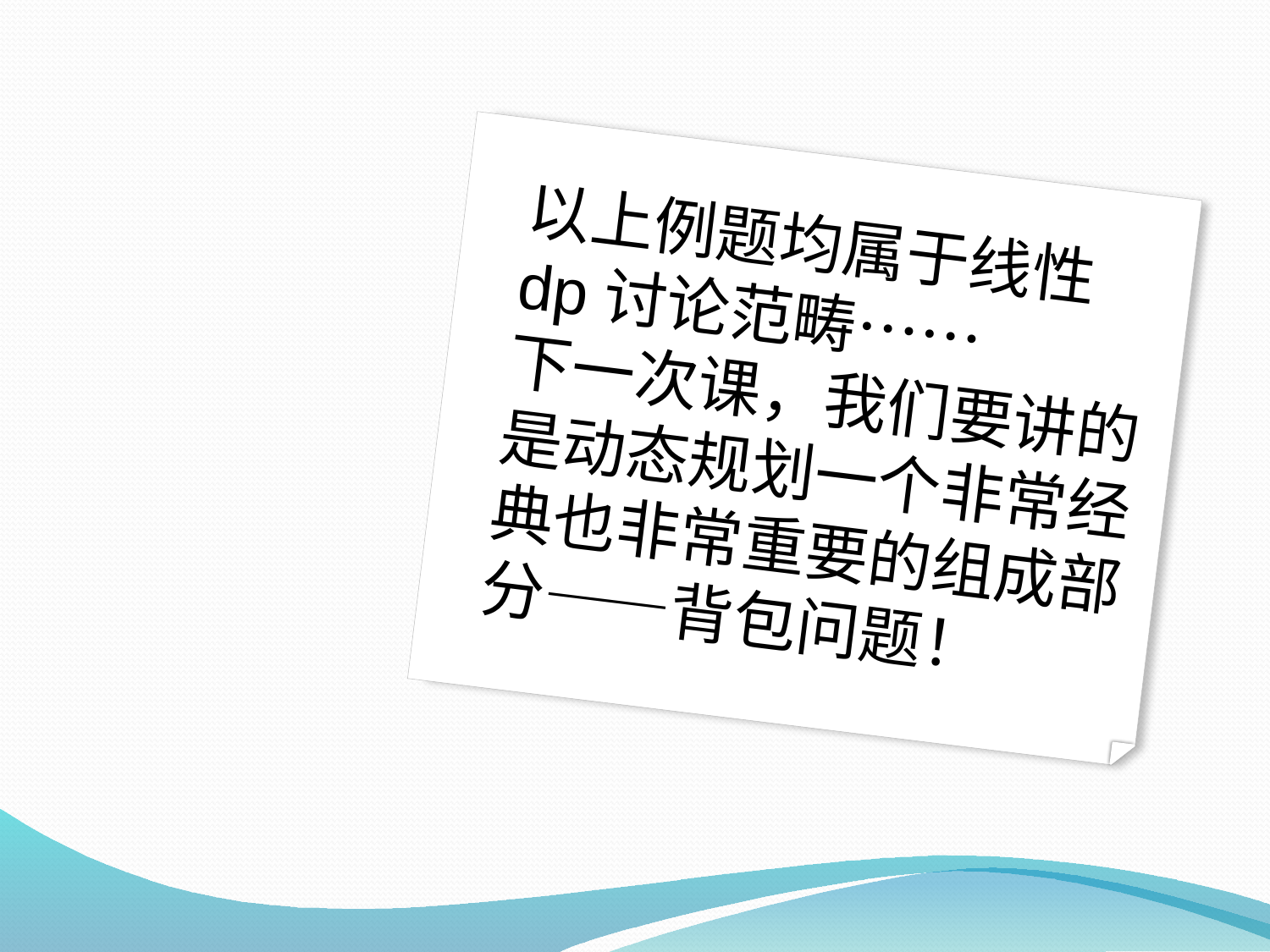

以上例题均属于线性dp讨论范畴……
下一次课，我们要讲的是动态规划一个非常经典也非常重要的组成部分——背包问题！